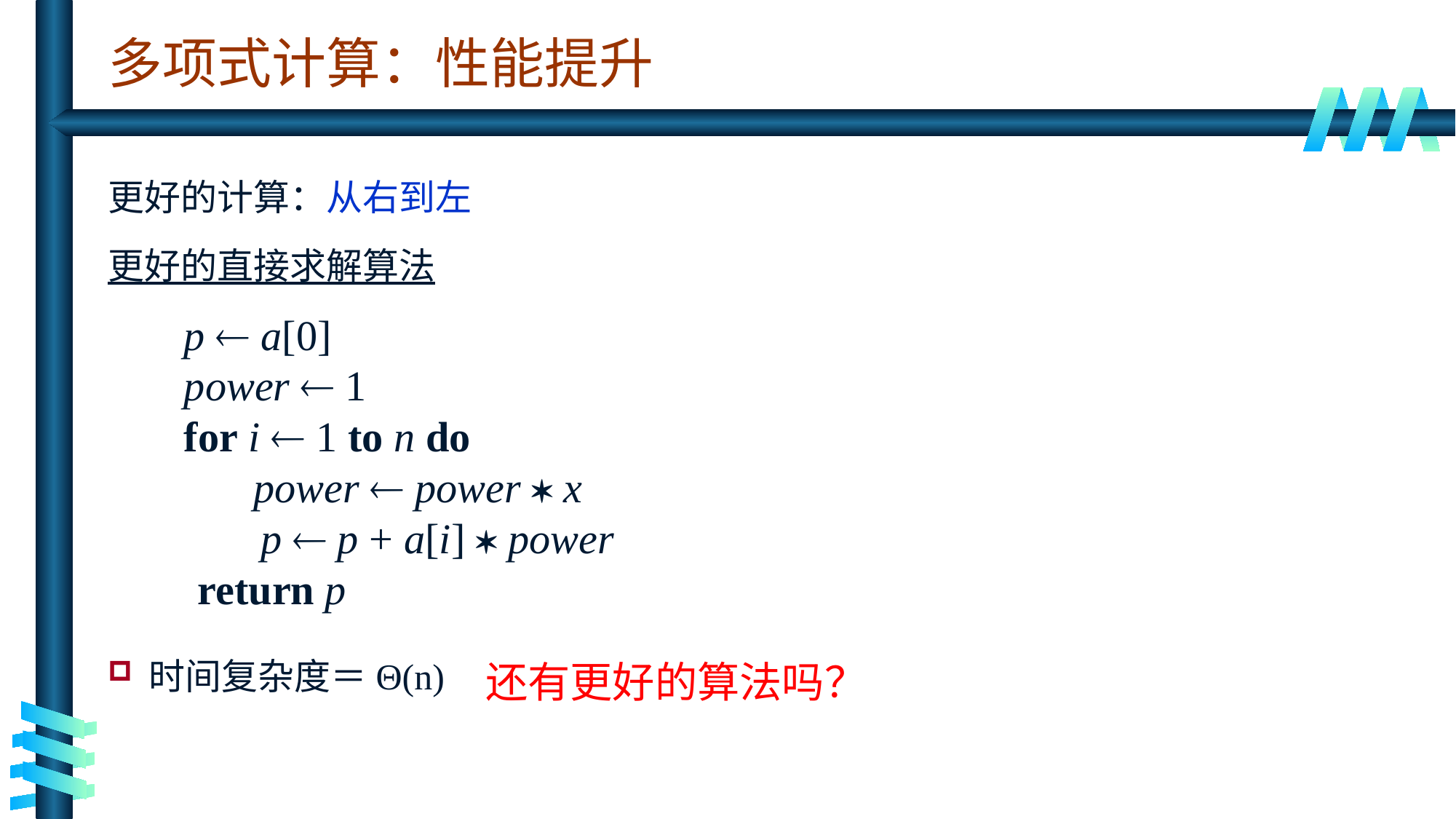

# 多项式计算：性能提升
更好的计算：从右到左
更好的直接求解算法

时间复杂度＝Θ(n)
p ← a[0]
power ← 1
for i ← 1 to n do
    power ← power ∗ x
      p ← p + a[i] ∗ power
return p
还有更好的算法吗？